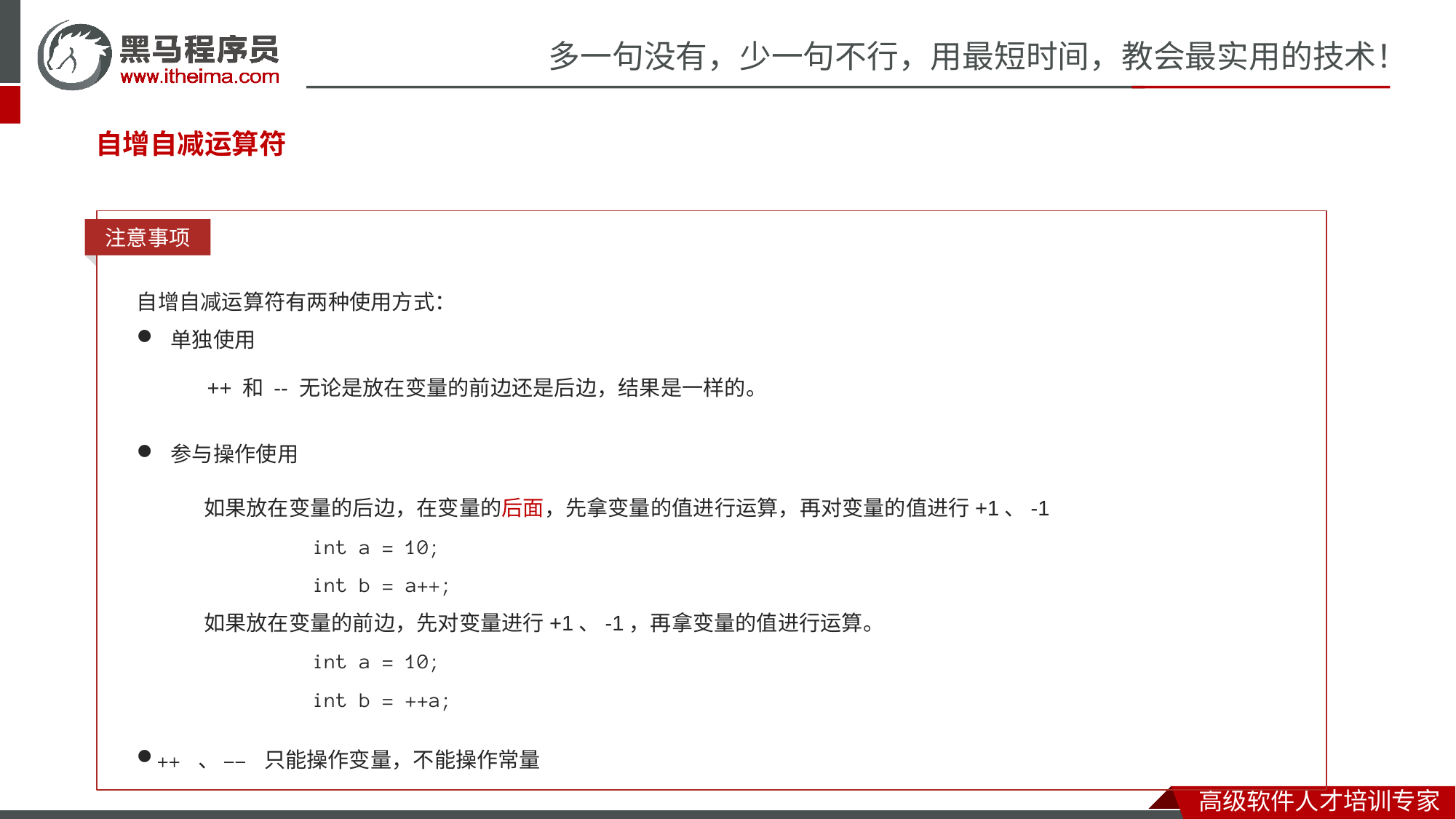

#
自增自减运算符

注意事项

自增自减运算符有两种使用方式：
单独使用

参与操作使用

++ 、-- 只能操作变量，不能操作常量
++ 和 -- 无论是放在变量的前边还是后边，结果是一样的。

如果放在变量的后边，在变量的后面，先拿变量的值进行运算，再对变量的值进行+1、-1
	int a = 10;
	int b = a++;
如果放在变量的前边，先对变量进行+1、-1，再拿变量的值进行运算。
	int a = 10;
	int b = ++a;